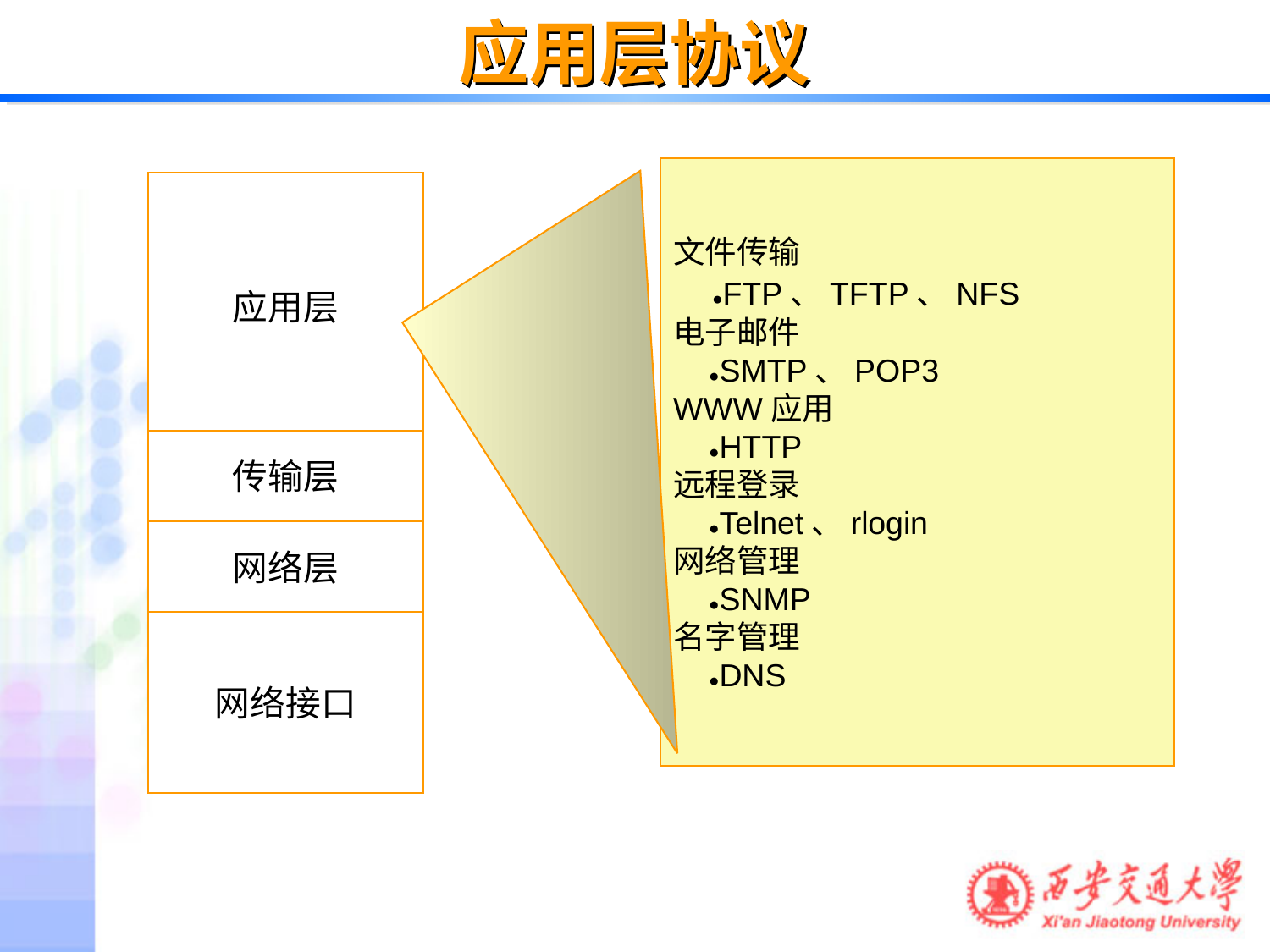

应用层协议
文件传输
    ●FTP、TFTP、NFS
电子邮件
    ●SMTP、POP3
WWW应用
    ●HTTP
远程登录
    ●Telnet、rlogin
网络管理
    ●SNMP
名字管理
    ●DNS

应用层
传输层
网络层
网络接口